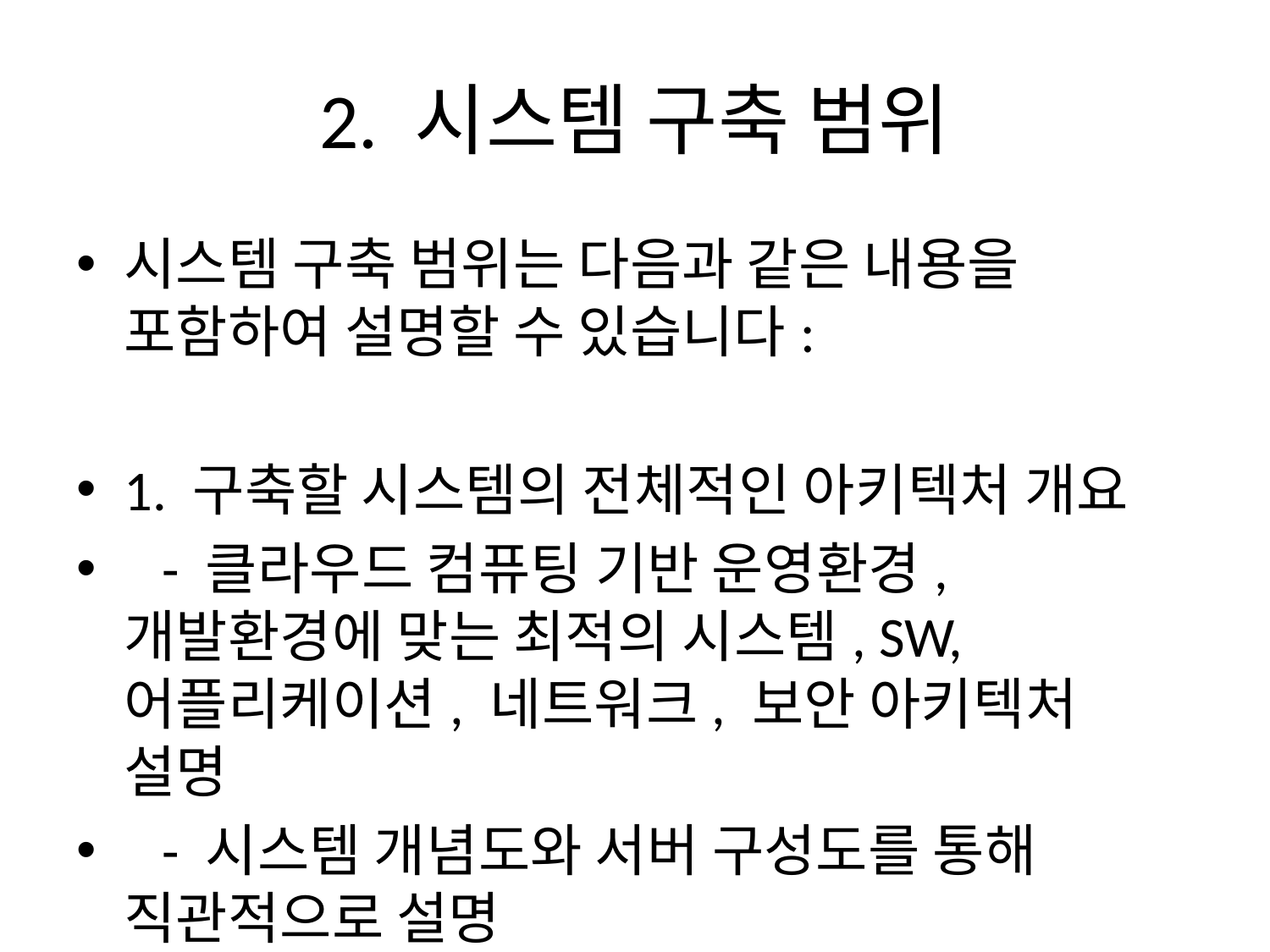

# 2. 시스템 구축 범위
시스템 구축 범위는 다음과 같은 내용을 포함하여 설명할 수 있습니다:

1. 구축할 시스템의 전체적인 아키텍처 개요
   - 클라우드 컴퓨팅 기반 운영환경, 개발환경에 맞는 최적의 시스템, SW, 어플리케이션, 네트워크, 보안 아키텍처 설명
   - 시스템 개념도와 서버 구성도를 통해 직관적으로 설명

2. 도입할 인프라의 상세 내역과 수량
   - 서버, 스토리지, 네트워크 장비 등 인프라의 종류와 사양, 수량 명시
   - 각 장비의 역할과 기능 설명

3. 시스템 성능 검증 계획
   - 구축 단계에서 성능 보장을 위한 시스템 및 네트워크 성능검사 계획과 방안 제시
   - 검사 항목, 방법, 도구, 기준 등을 구체적으로 기술

4. 데이터 이관 및 연계 범위
   - 기존 시스템의 데이터를 신규 시스템으로 이관하는 범위와 방안
   - 내외부 연계 시스템과의 연동 범위와 방식

5. 소프트웨어 개발 범위
   - 신규 개발 또는 커스터마이징이 필요한 응용 프로그램의 범위
   - 오픈소스 활용 범위 등

제안요청서의 요구사항을 바탕으로 구축 범위를 명확히 설명하고, 제안사의 역량과 경험을 강조하는 것이 좋겠습니다. 시각적인 자료를 활용하면 전달력을 높일 수 있습니다.